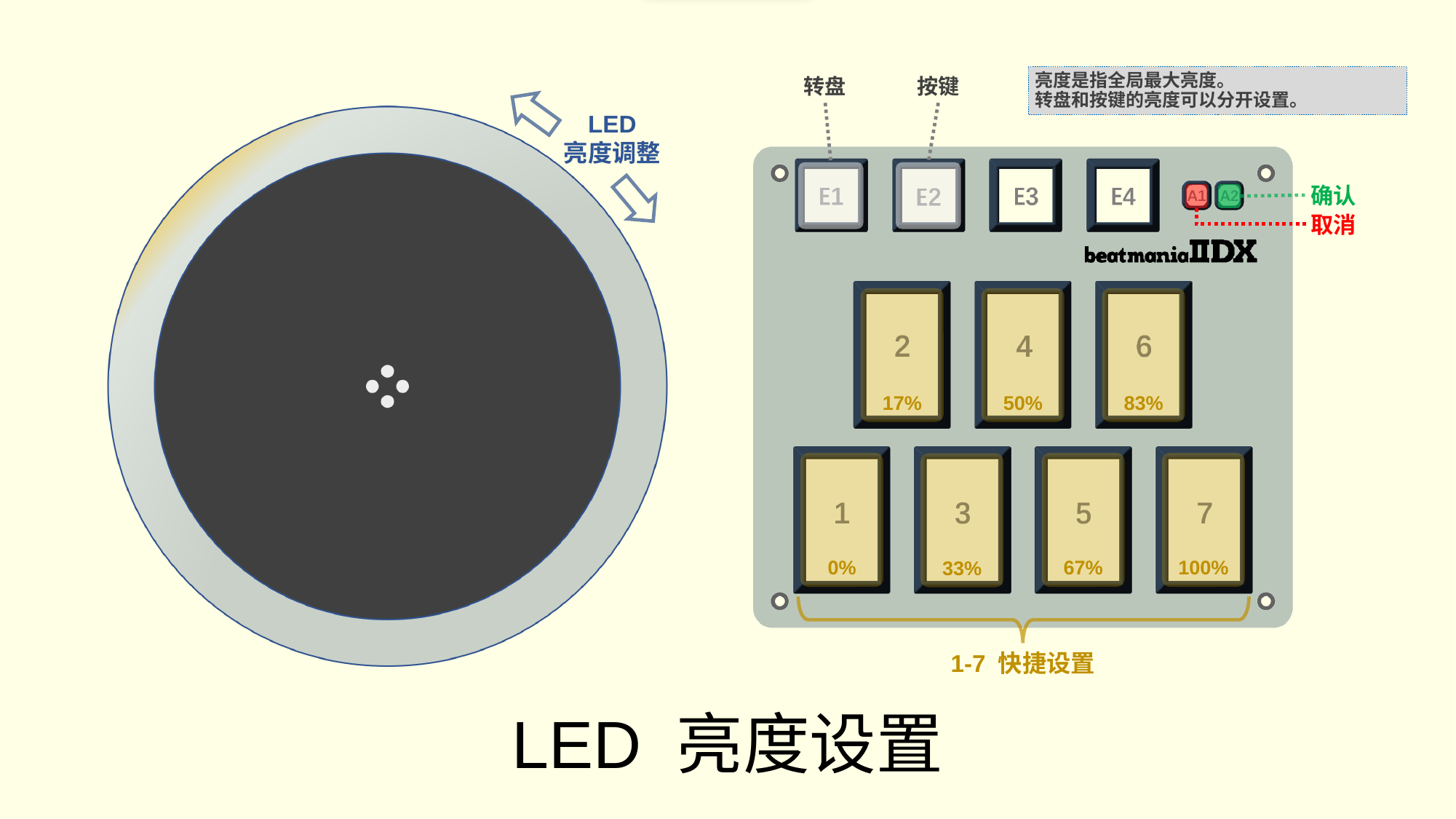

亮度是指全局最大亮度。
转盘和按键的亮度可以分开设置。
转盘
按键

LED
亮度调整

确认

取消
17%
50%
83%

0%
67%
100%
33%
1-7 快捷设置
# LED 亮度设置